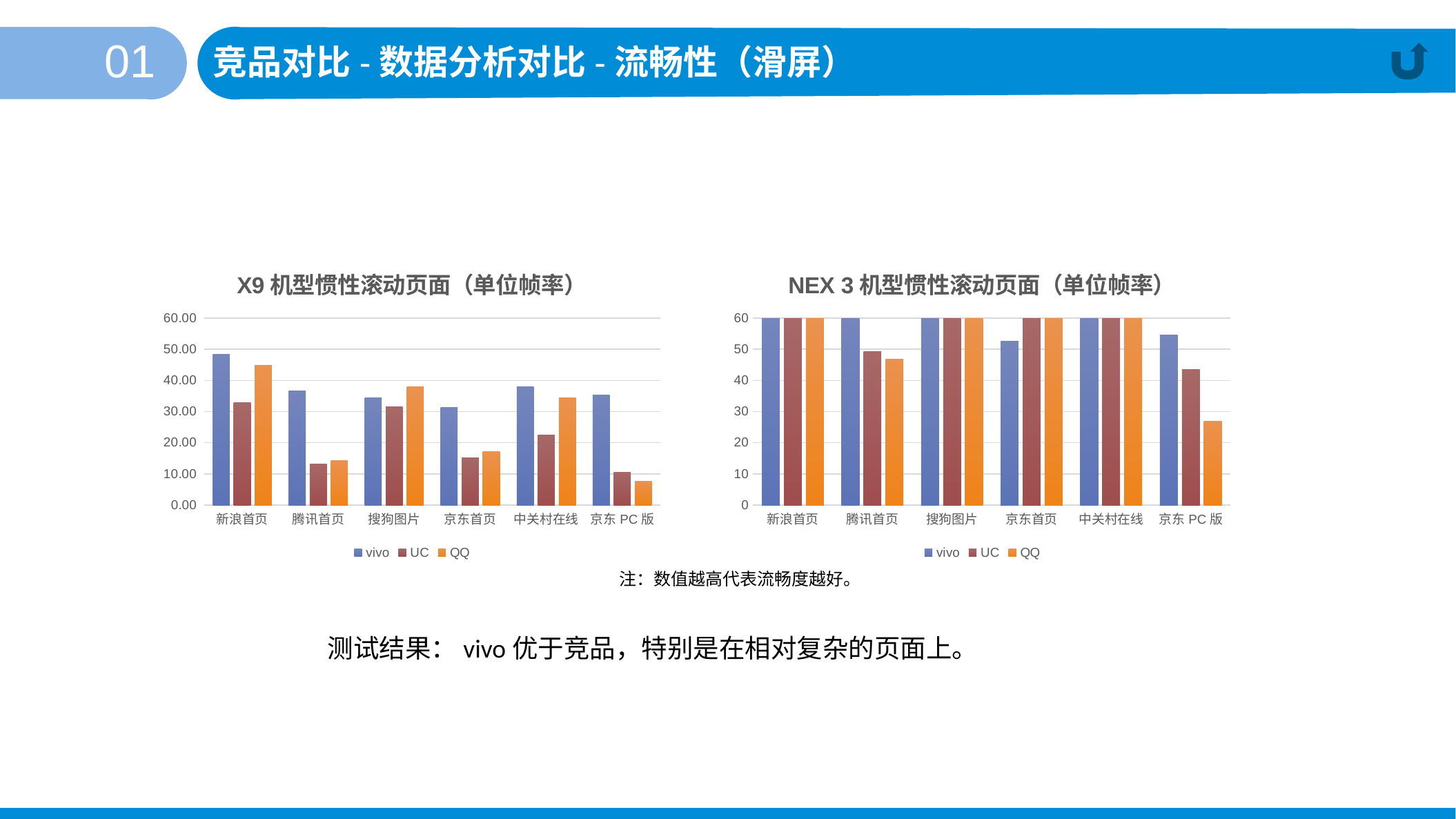

01

竞品对比-数据分析对比-流畅性（滑屏）

### Chart: X9机型惯性滚动页面（单位帧率）

| Category | vivo | UC | QQ |
|---|---|---|---|
| 新浪首页 | 48.39 | 32.97 | 44.78 |
| 腾讯首页 | 36.59 | 13.22 | 14.22 |
| 搜狗图片 | 34.48 | 31.58 | 37.97 |
| 京东首页 | 31.25 | 15.08 | 17.14 |
| 中关村在线 | 37.97 | 22.39 | 34.48 |
| 京东PC版 | 35.29 | 10.45 | 7.59 |

### Chart: NEX 3机型惯性滚动页面（单位帧率）

| Category | vivo | UC | QQ |
|---|---|---|---|
| 新浪首页 | 60.0 | 60.0 | 60.0 |
| 腾讯首页 | 60.0 | 49.18 | 46.88 |
| 搜狗图片 | 60.0 | 60.0 | 60.0 |
| 京东首页 | 52.63 | 60.0 | 60.0 |
| 中关村在线 | 60.0 | 60.0 | 60.0 |
| 京东PC版 | 54.55 | 43.48 | 26.79 |
注：数值越高代表流畅度越好。
测试结果：vivo优于竞品，特别是在相对复杂的页面上。